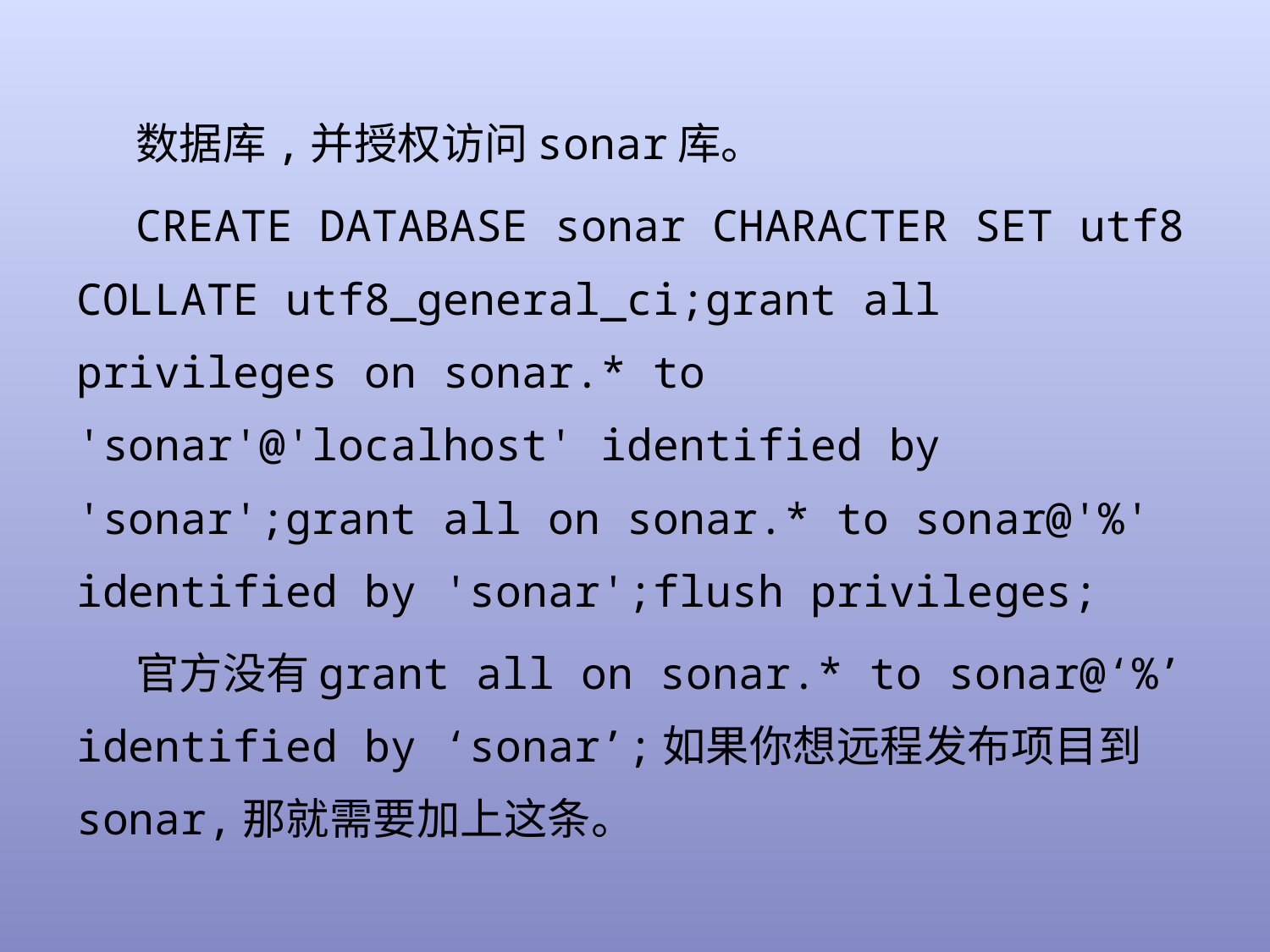

数据库,并授权访问sonar库。
CREATE DATABASE sonar CHARACTER SET utf8 COLLATE utf8_general_ci;grant all privileges on sonar.* to 'sonar'@'localhost' identified by 'sonar';grant all on sonar.* to sonar@'%' identified by 'sonar';flush privileges;
官方没有grant all on sonar.* to sonar@‘%’ identified by ‘sonar’;如果你想远程发布项目到sonar,那就需要加上这条。